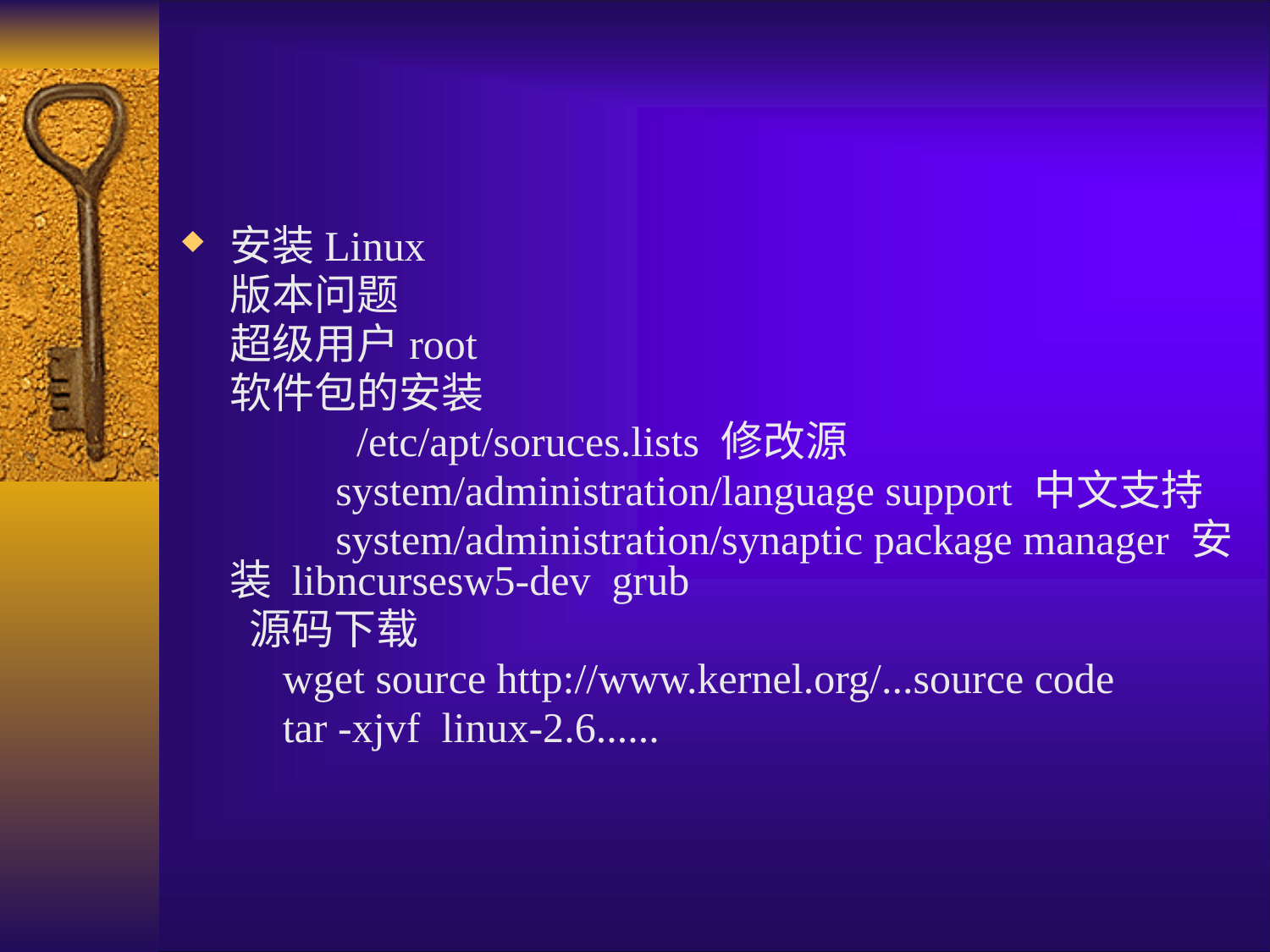

#
安装Linux
	版本问题
	超级用户root
	软件包的安装
		/etc/apt/soruces.lists 修改源
	          system/administration/language support 中文支持
	          system/administration/synaptic package manager 安装 libncursesw5-dev  grub
      源码下载
	     wget source http://www.kernel.org/...source code
	     tar -xjvf  linux-2.6......